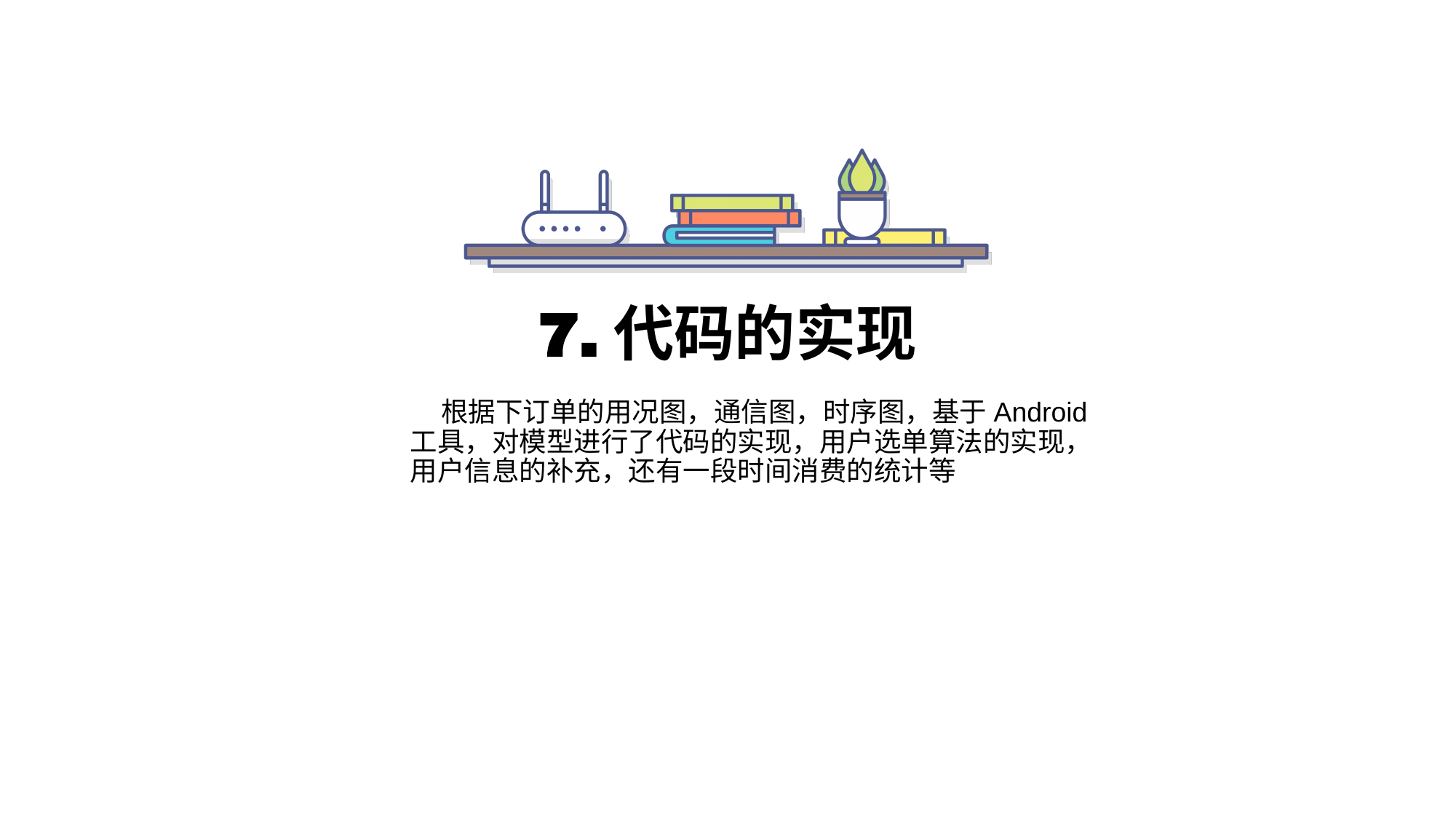

# 7.代码的实现
    根据下订单的用况图，通信图，时序图，基于Android工具，对模型进行了代码的实现，用户选单算法的实现，用户信息的补充，还有一段时间消费的统计等